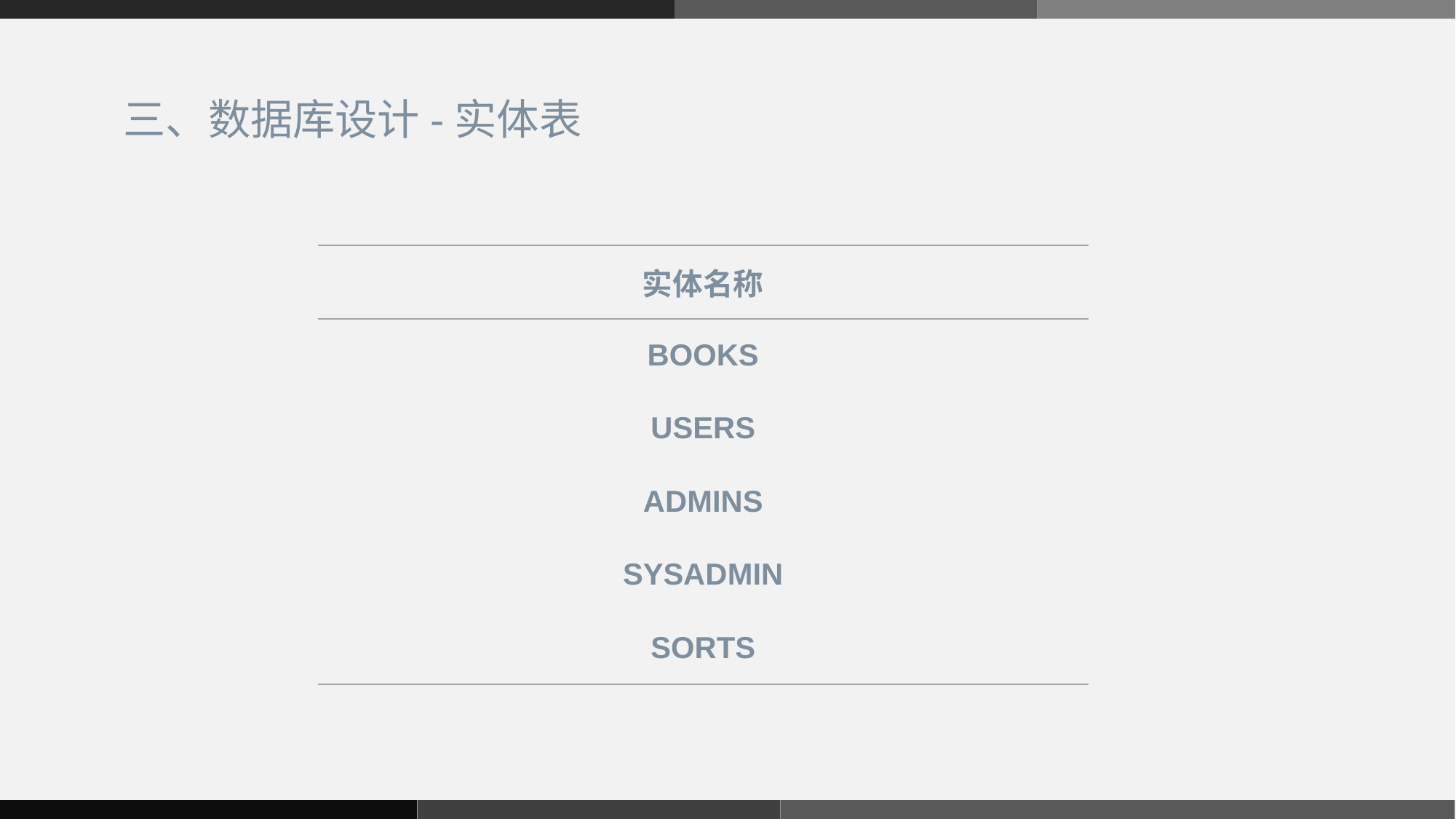

三、数据库设计-实体表

| 实体名称 |
| --- |
| BOOKS |
| USERS |
| ADMINS |
| SYSADMIN |
| SORTS |